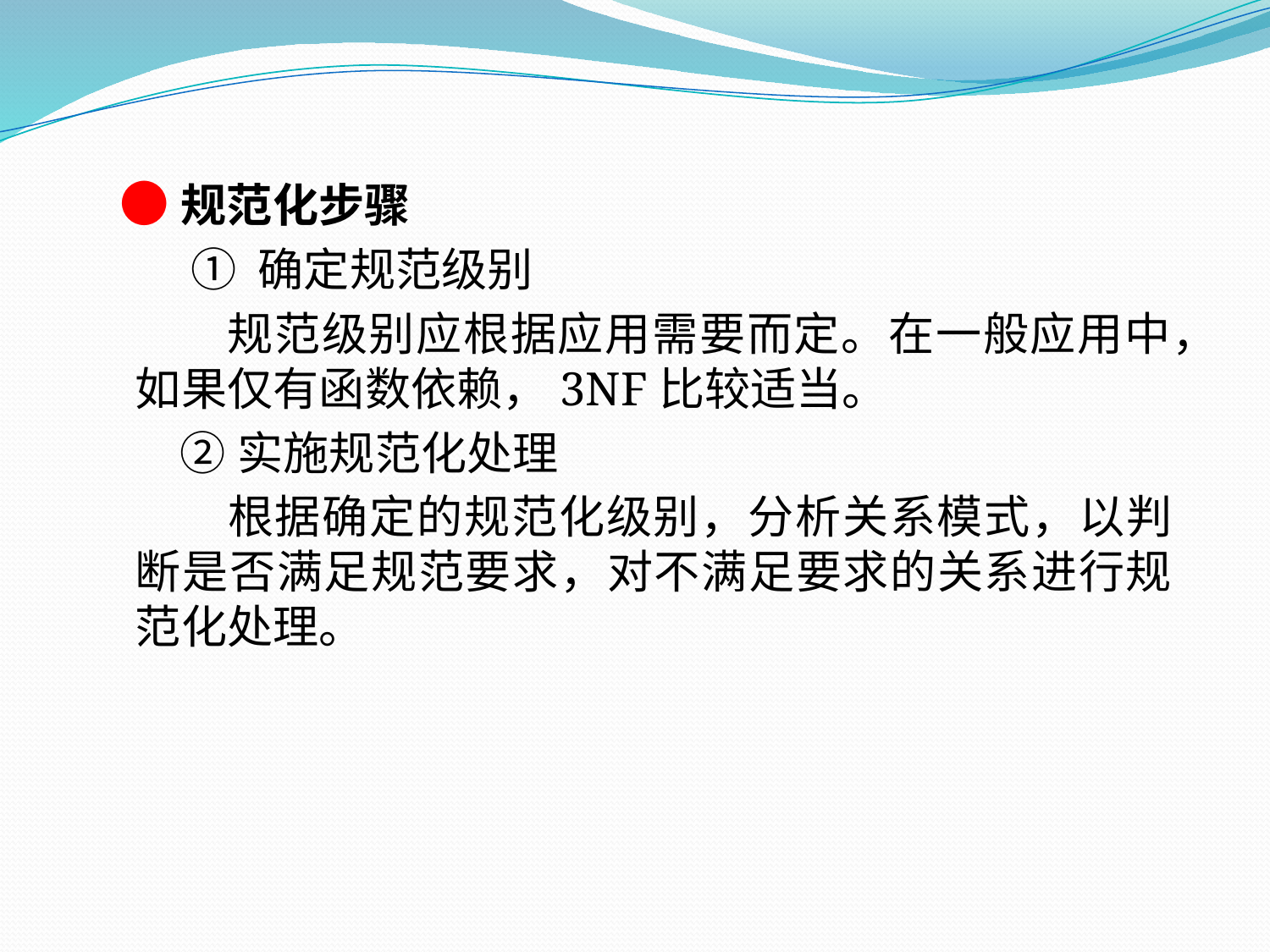

●规范化步骤
         ① 确定规范级别
          规范级别应根据应用需要而定。在一般应用中，如果仅有函数依赖，3NF比较适当。
        ②实施规范化处理
          根据确定的规范化级别，分析关系模式，以判断是否满足规范要求，对不满足要求的关系进行规范化处理。